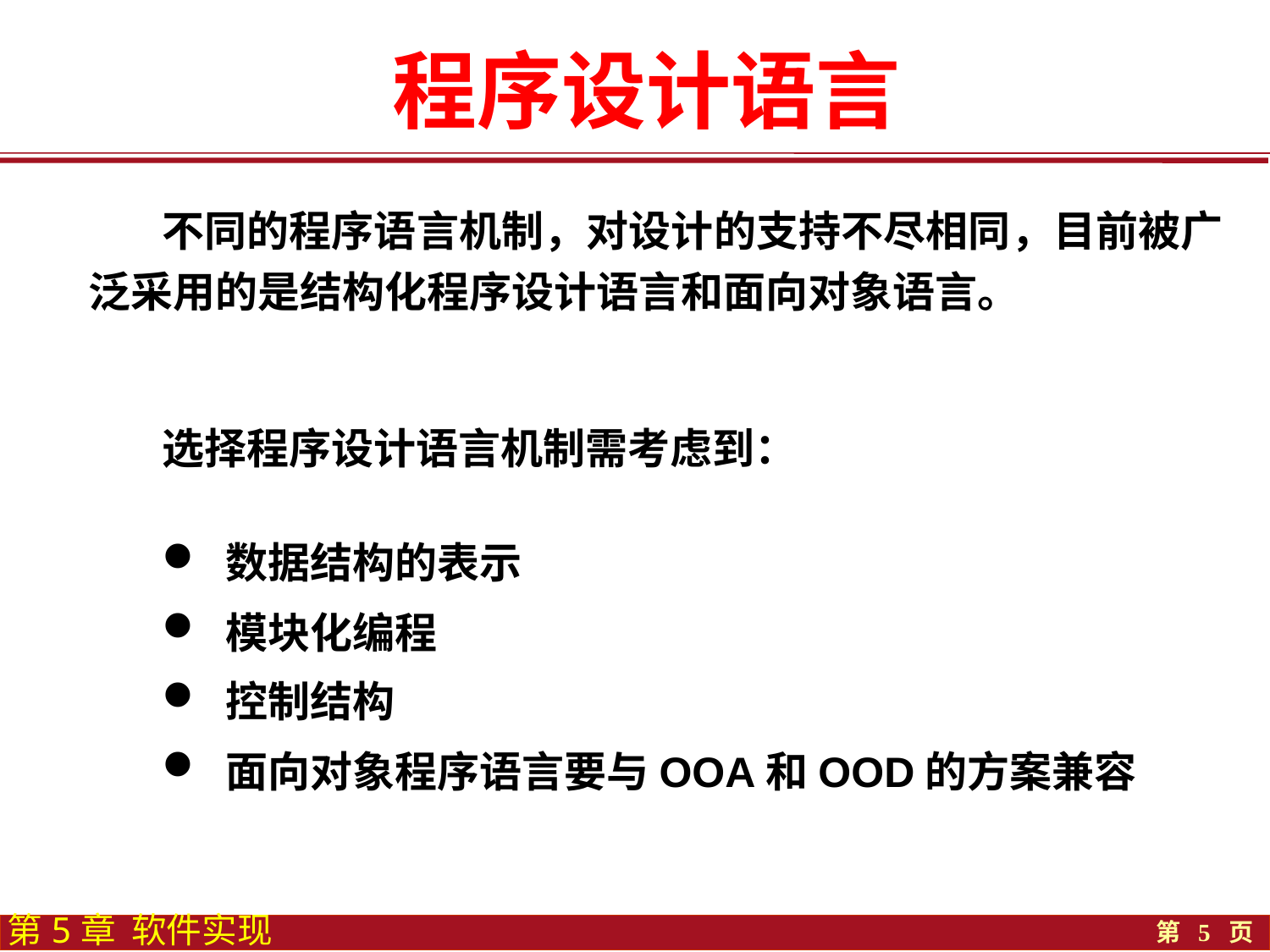

程序设计语言
             不同的程序语言机制，对设计的支持不尽相同，目前被广泛采用的是结构化程序设计语言和面向对象语言。
选择程序设计语言机制需考虑到：
数据结构的表示
模块化编程
控制结构
面向对象程序语言要与OOA和OOD的方案兼容